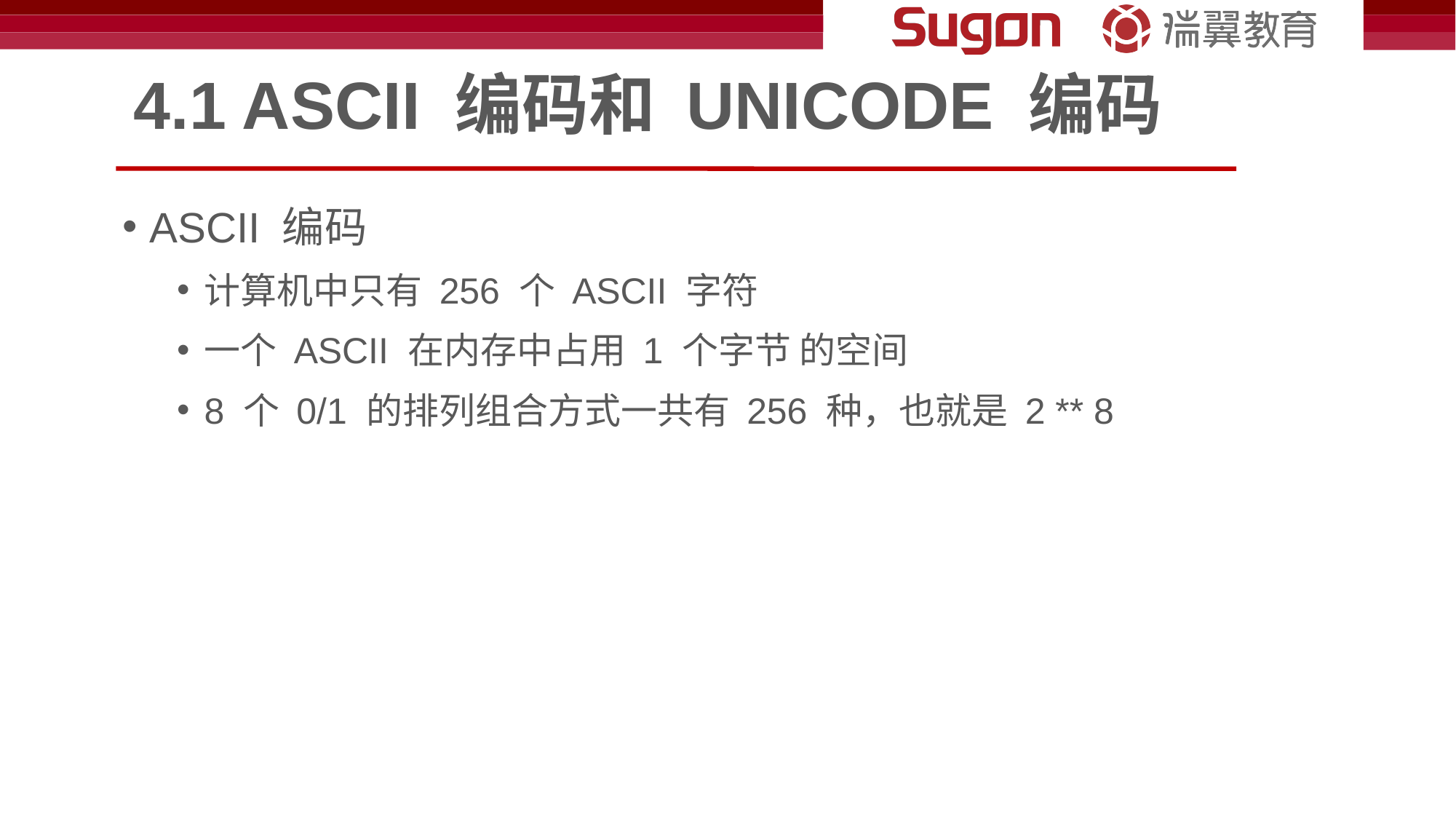

# 4.1 ASCII 编码和 UNICODE 编码
ASCII 编码
计算机中只有 256 个 ASCII 字符
一个 ASCII 在内存中占用 1 个字节 的空间
8 个 0/1 的排列组合方式一共有 256 种，也就是 2 ** 8